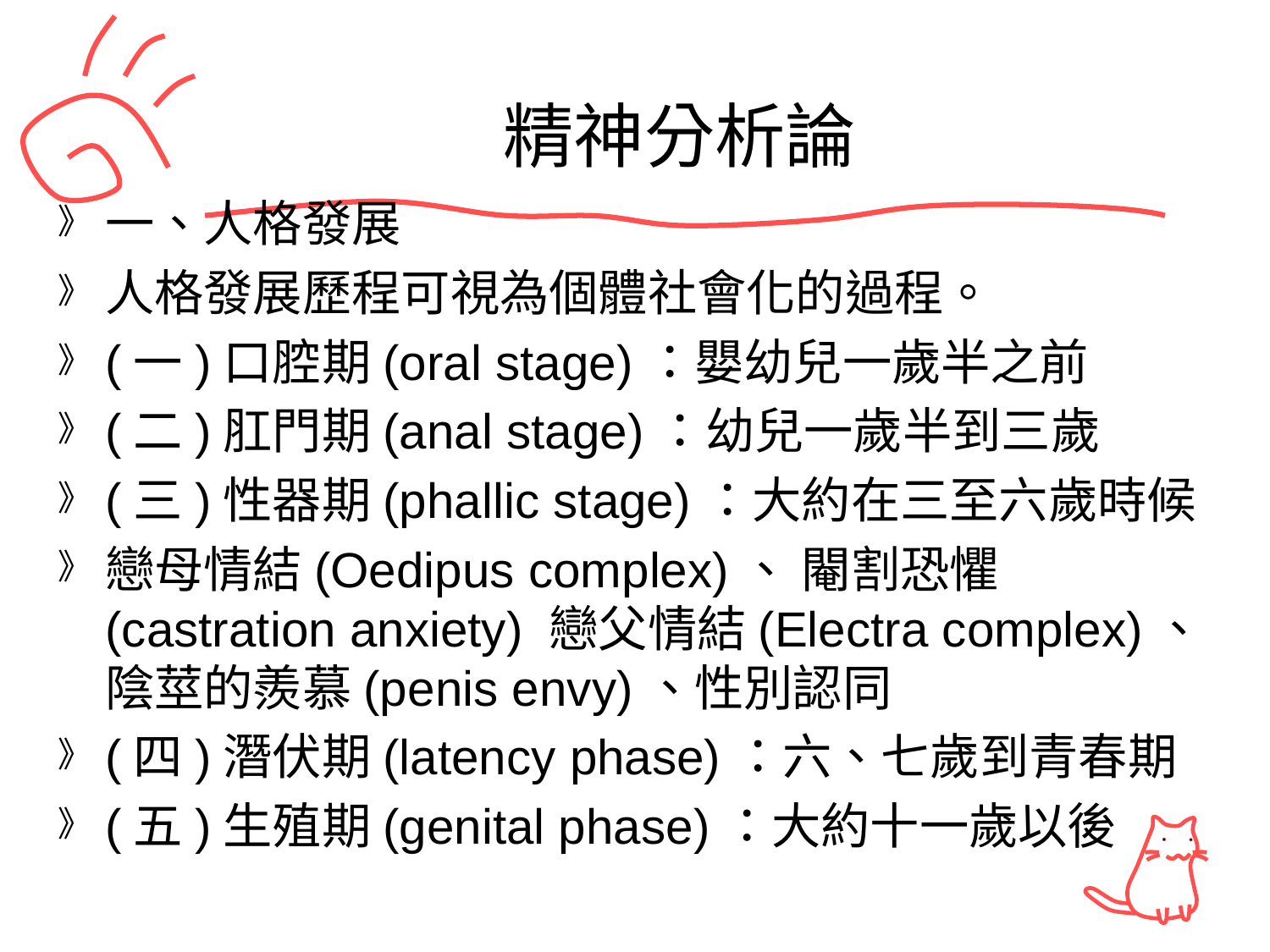

# 精神分析論
一、人格發展
人格發展歷程可視為個體社會化的過程。
(一)口腔期(oral stage)：嬰幼兒一歲半之前
(二)肛門期(anal stage)：幼兒一歲半到三歲
(三)性器期(phallic stage)：大約在三至六歲時候
戀母情結(Oedipus complex)、 閹割恐懼(castration anxiety) 戀父情結(Electra complex)、陰莖的羨慕(penis envy)、性別認同
(四)潛伏期(latency phase)：六、七歲到青春期
(五)生殖期(genital phase)：大約十一歲以後